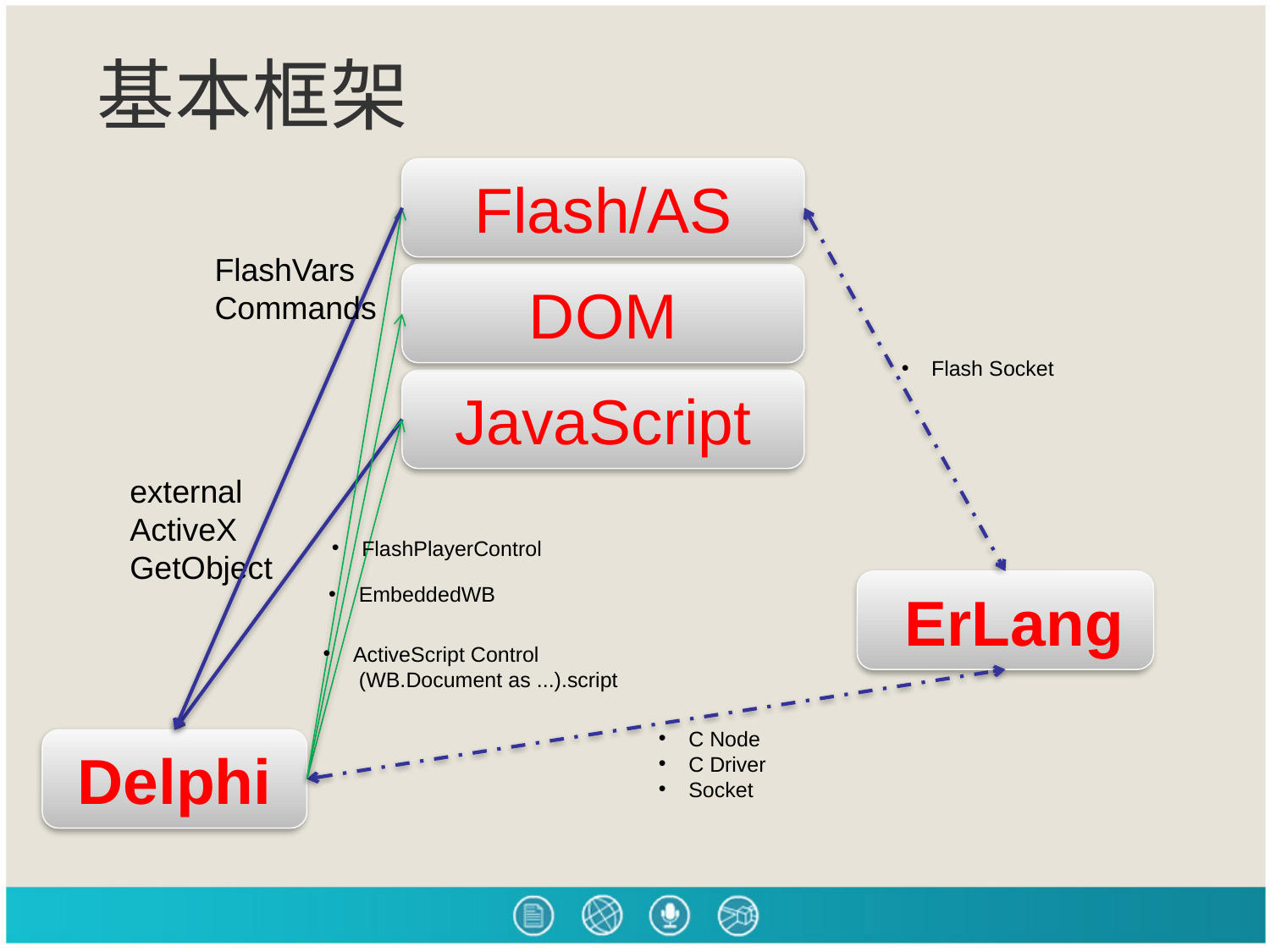

# 基本框架
Flash/AS
FlashVars
Commands
DOM
Flash Socket
JavaScript
external
ActiveX
GetObject
FlashPlayerControl
 ErLang
EmbeddedWB
ActiveScript Control
 (WB.Document as ...).script
C Node
C Driver
Socket
Delphi